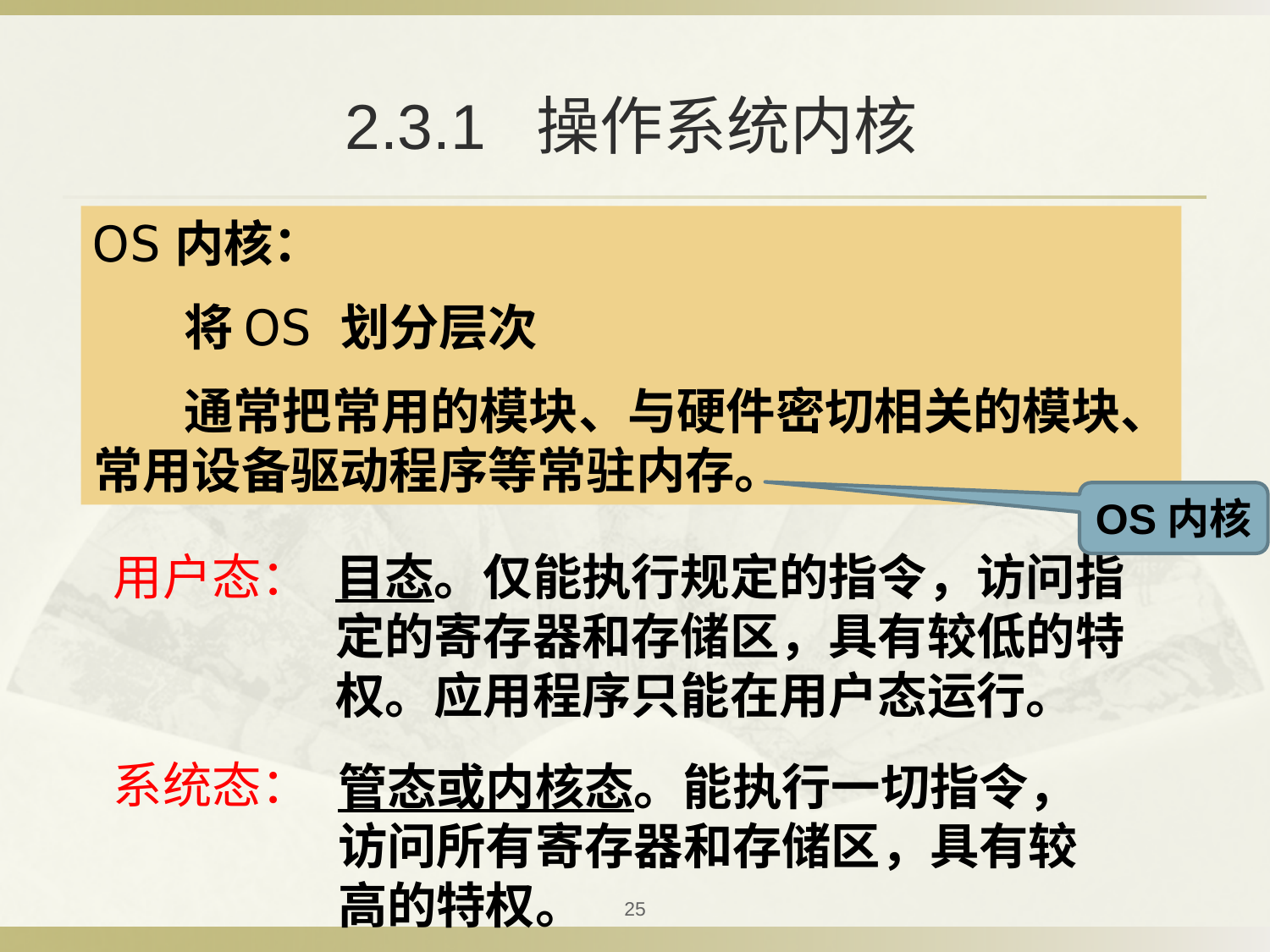

# 2.3.1  操作系统内核
OS内核：
       将OS 划分层次
       通常把常用的模块、与硬件密切相关的模块、常用设备驱动程序等常驻内存。
OS内核
用户态：
目态。仅能执行规定的指令，访问指定的寄存器和存储区，具有较低的特权。应用程序只能在用户态运行。
系统态：
管态或内核态。能执行一切指令，访问所有寄存器和存储区，具有较高的特权。
25